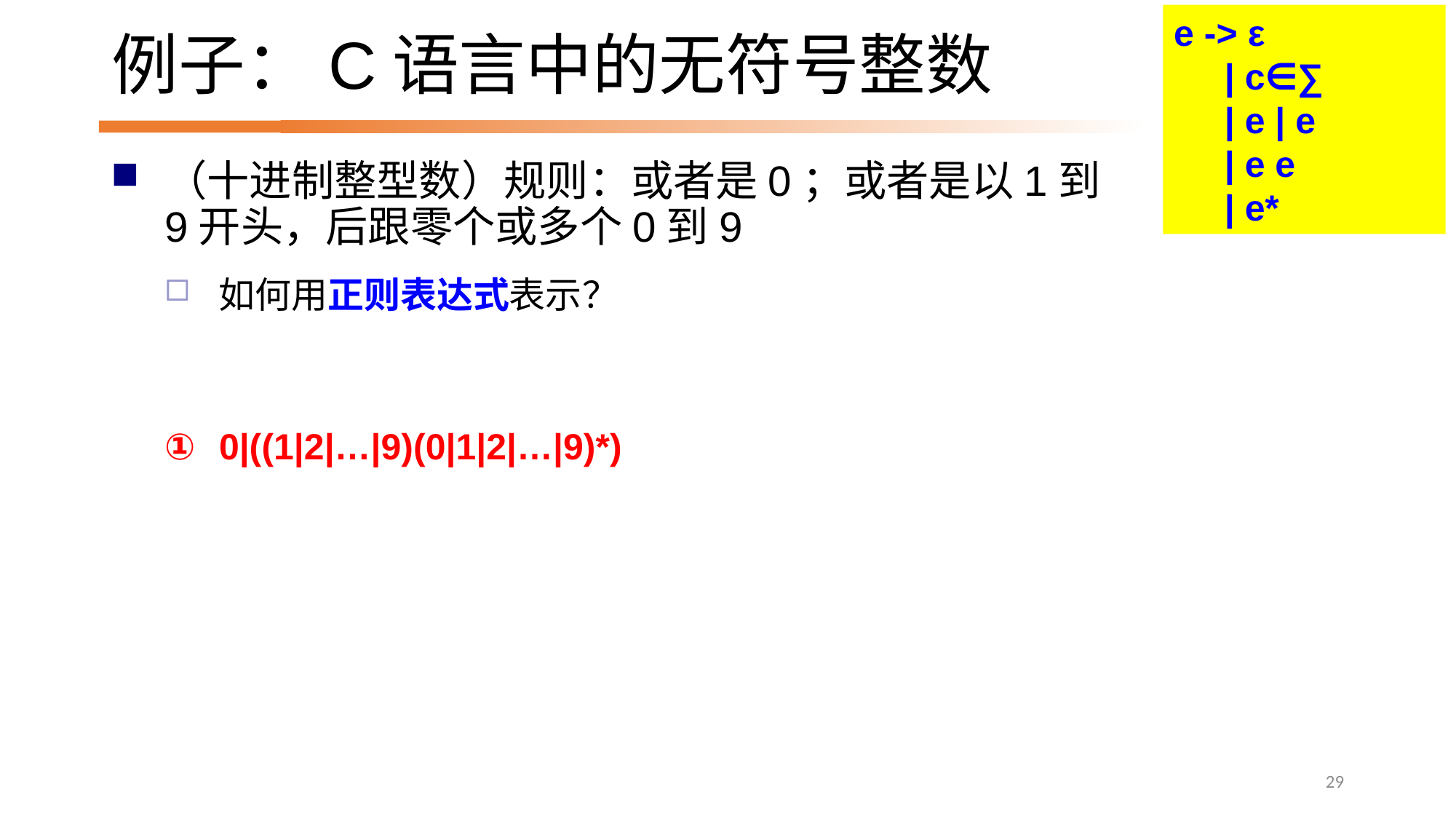

e -> ε
     | c∈∑
     | e | e
     | e e
     | e*
# 例子：C语言中的无符号整数
（十进制整型数）规则：或者是0；或者是以1到9开头，后跟零个或多个0到9
如何用正则表达式表示？
0|((1|2|…|9)(0|1|2|…|9)*)
29